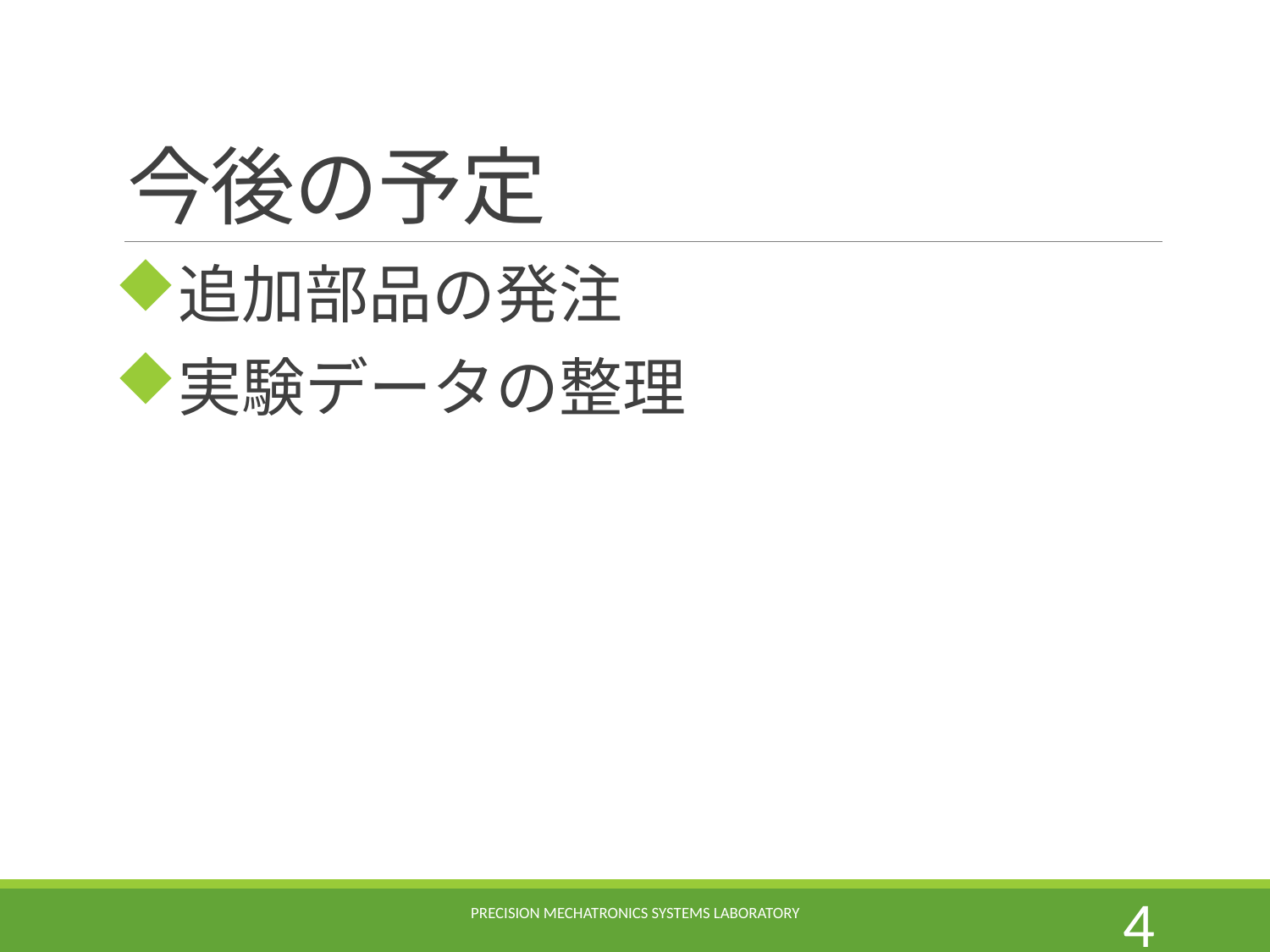

# 今後の予定
追加部品の発注
実験データの整理
Precision Mechatronics Systems Laboratory

4